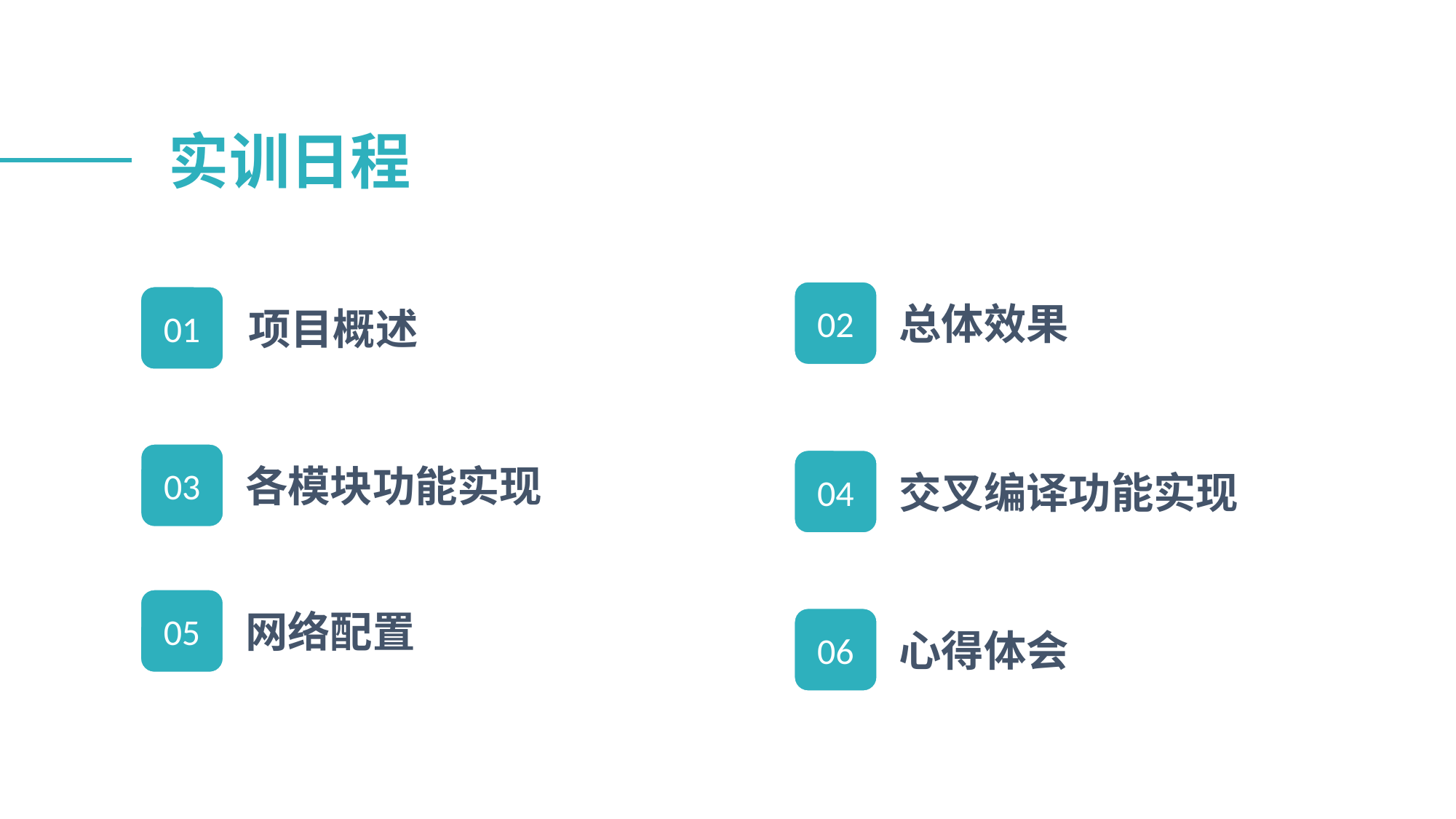

实训日程
02
总体效果
01
项目概述
03
各模块功能实现
04
交叉编译功能实现

05
网络配置
06
心得体会